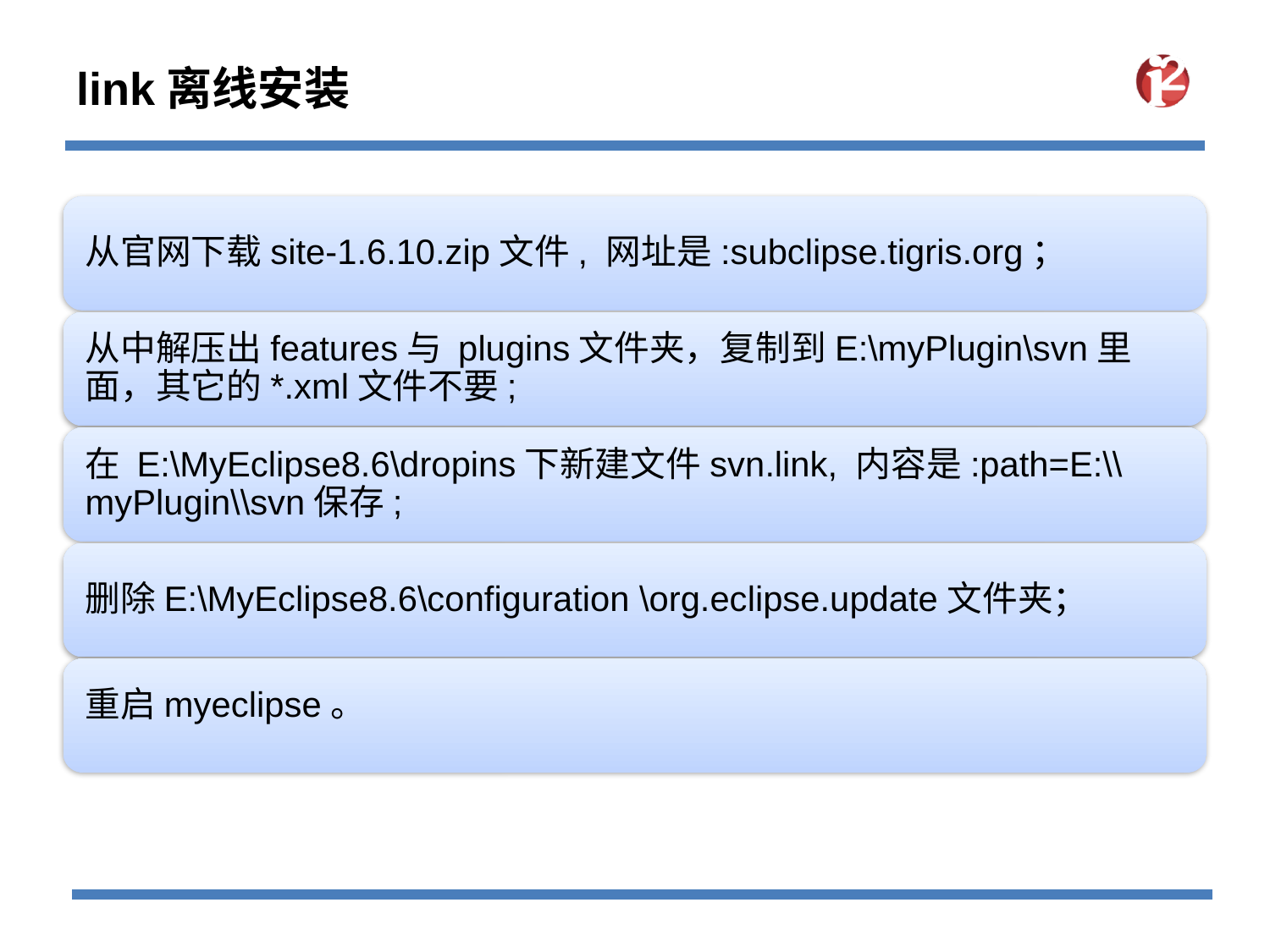

# link离线安装
从官网下载site-1.6.10.zip文件, 网址是:subclipse.tigris.org；
从中解压出features与 plugins文件夹，复制到E:\myPlugin\svn里面，其它的*.xml文件不要;
在 E:\MyEclipse8.6\dropins下新建文件svn.link, 内容是:path=E:\\myPlugin\\svn保存;
删除E:\MyEclipse8.6\configuration \org.eclipse.update文件夹；
重启myeclipse。